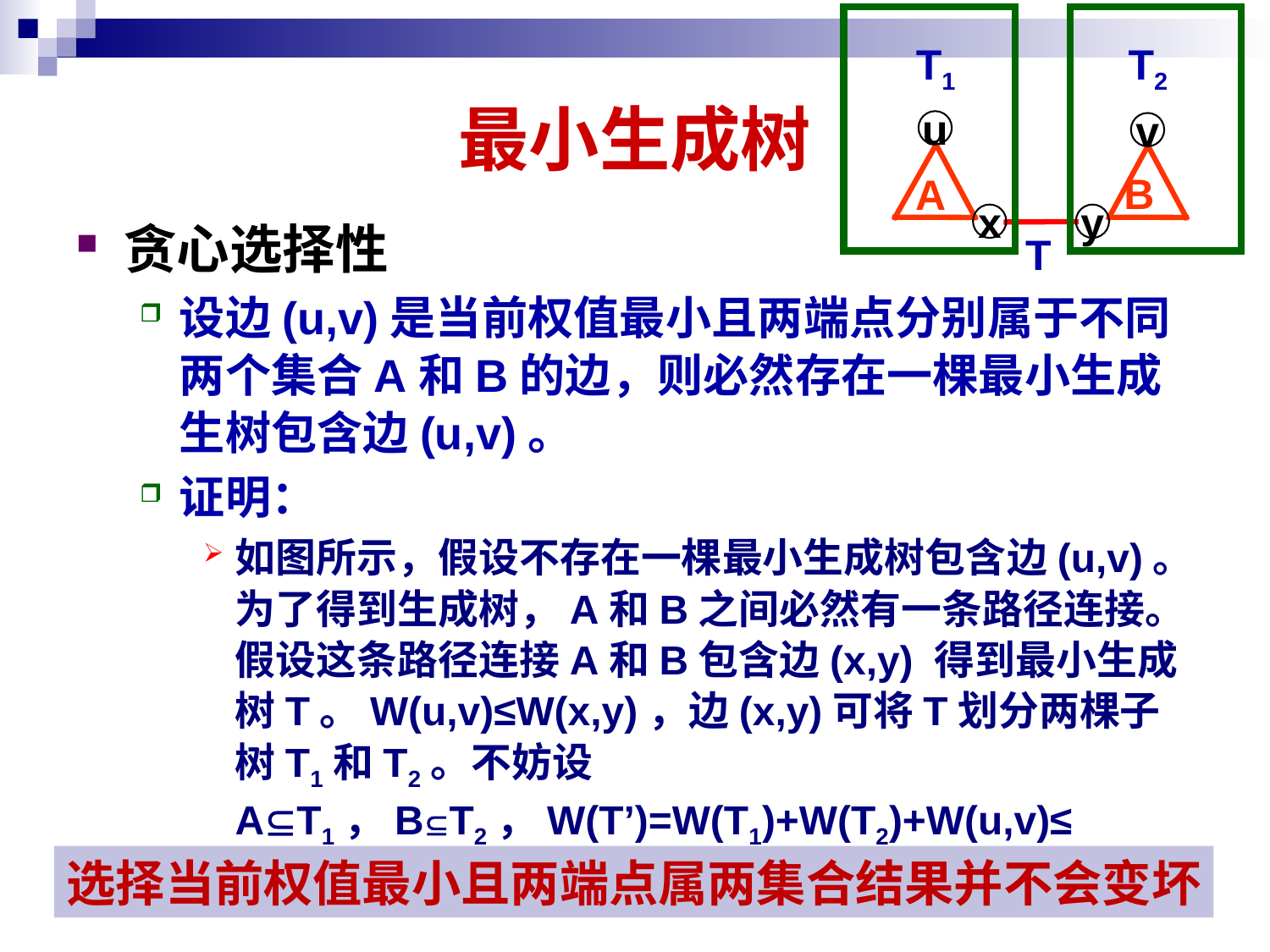

T1
T2
u
v

B
A
x
y

T
# 最小生成树
贪心选择性
设边(u,v)是当前权值最小且两端点分别属于不同两个集合A和B的边，则必然存在一棵最小生成生树包含边(u,v)。
证明：
如图所示，假设不存在一棵最小生成树包含边(u,v)。为了得到生成树，A和B之间必然有一条路径连接。假设这条路径连接A和B包含边(x,y) 得到最小生成树T。W(u,v)≤W(x,y)，边(x,y)可将T划分两棵子树T1和T2。不妨设A⊆T1，B⊆T2，W(T’)=W(T1)+W(T2)+W(u,v)≤ W(T1)+W(T2)+W(x,y)=W(T)，与T最小矛盾。得证。
选择当前权值最小且两端点属两集合结果并不会变坏